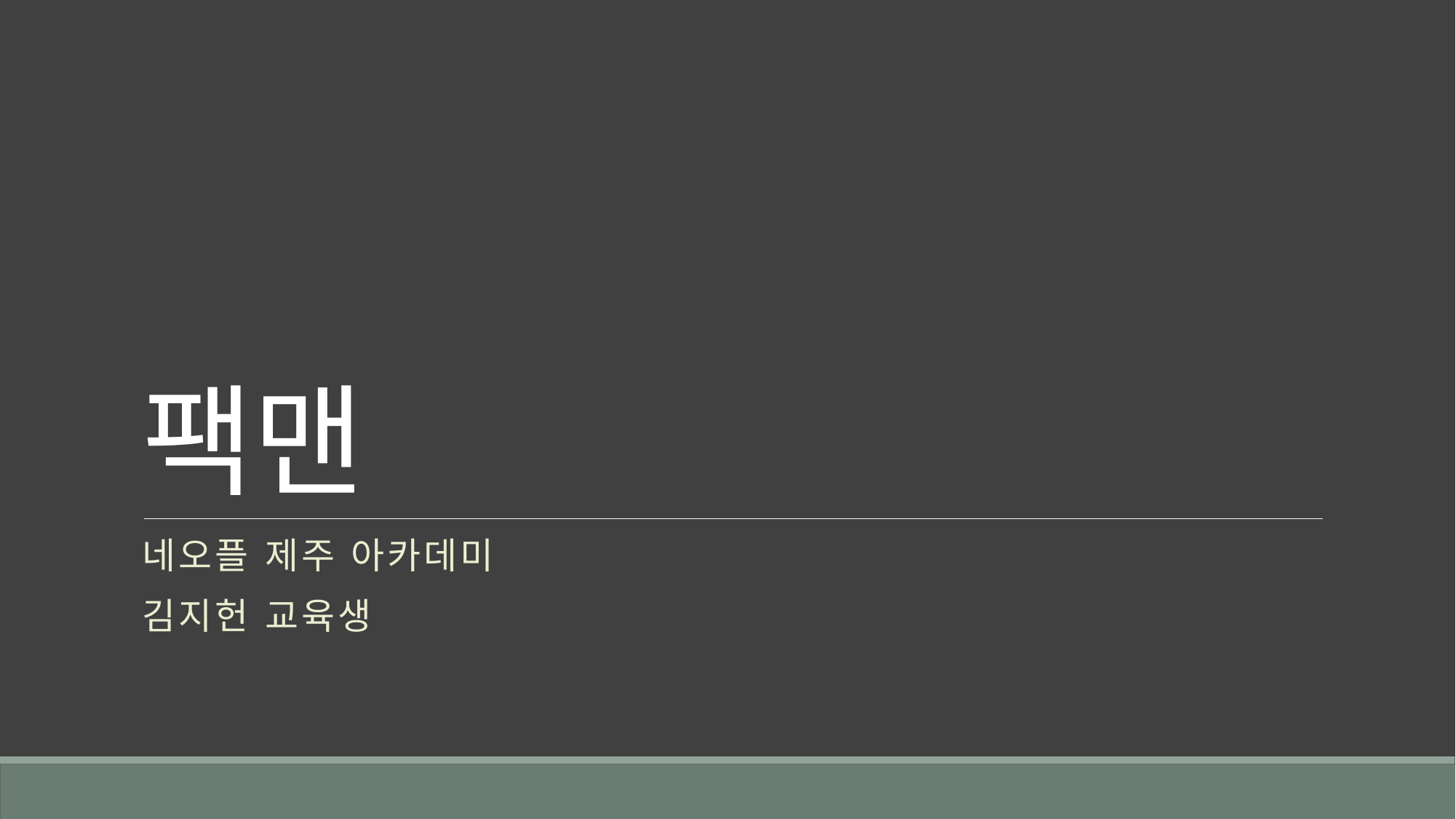

# 팩맨
네오플 제주 아카데미
김지헌 교육생